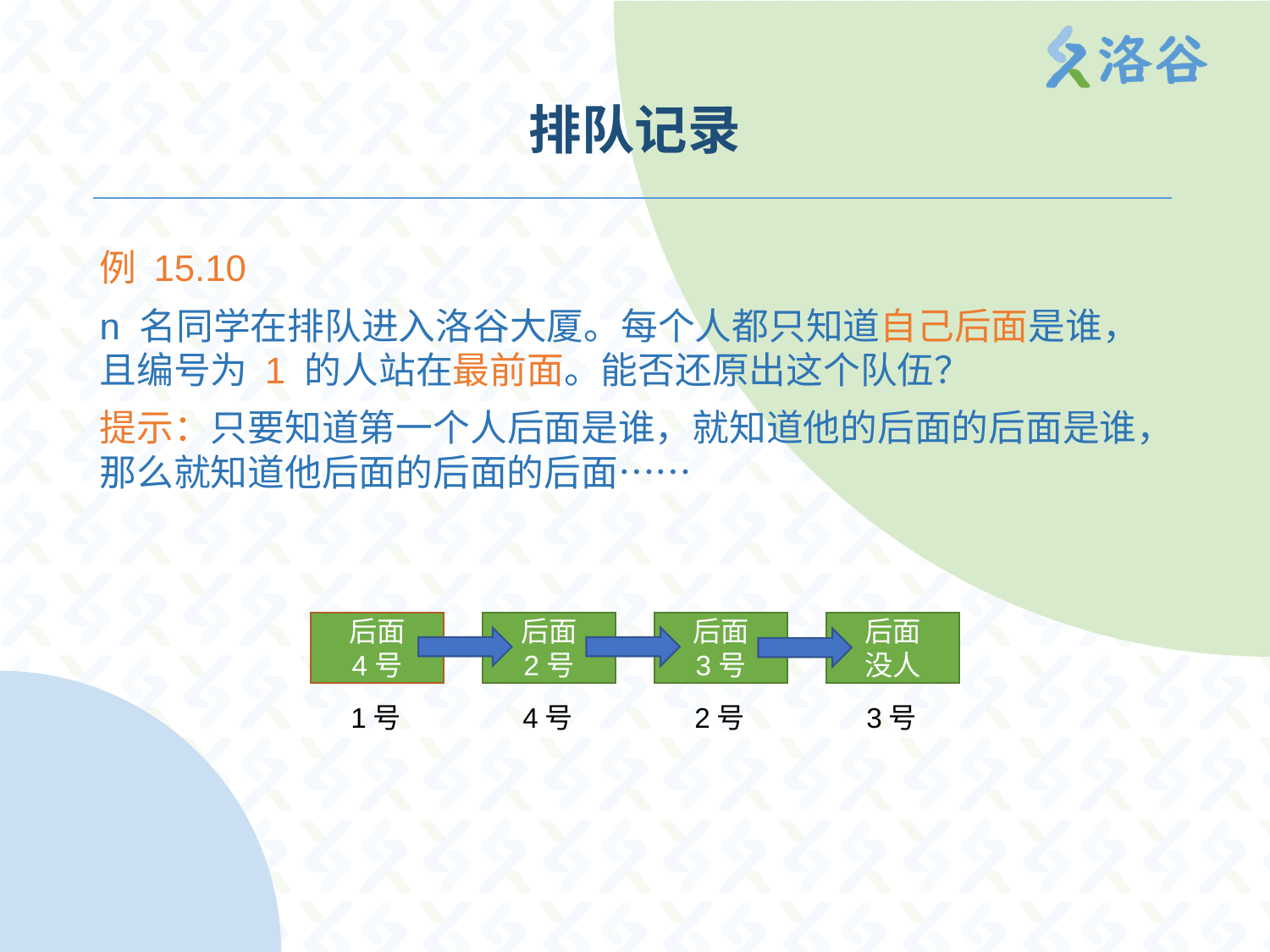

# 排队记录
例 15.10
n 名同学在排队进入洛谷大厦。每个人都只知道自己后面是谁，且编号为 1 的人站在最前面。能否还原出这个队伍？
提示：只要知道第一个人后面是谁，就知道他的后面的后面是谁，那么就知道他后面的后面的后面……

后面
4号
后面
2号
后面
没人
后面
3号

1号
4号
2号
3号